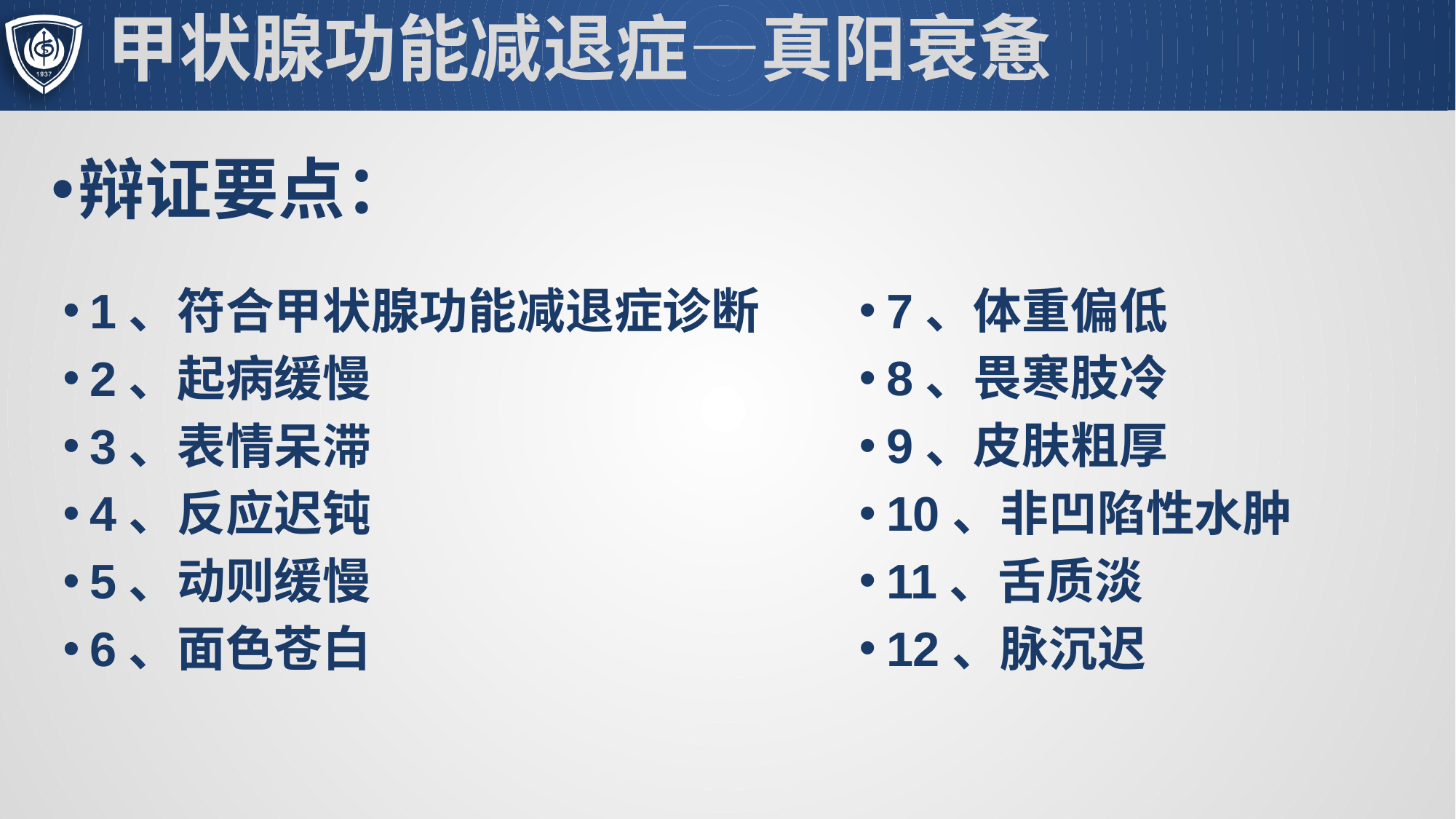

# 甲状腺功能减退症—真阳衰惫
辩证要点：

1、符合甲状腺功能减退症诊断
2、起病缓慢
3、表情呆滞
4、反应迟钝
5、动则缓慢
6、面色苍白

7、体重偏低
8、畏寒肢冷
9、皮肤粗厚
10、非凹陷性水肿
11、舌质淡
12、脉沉迟